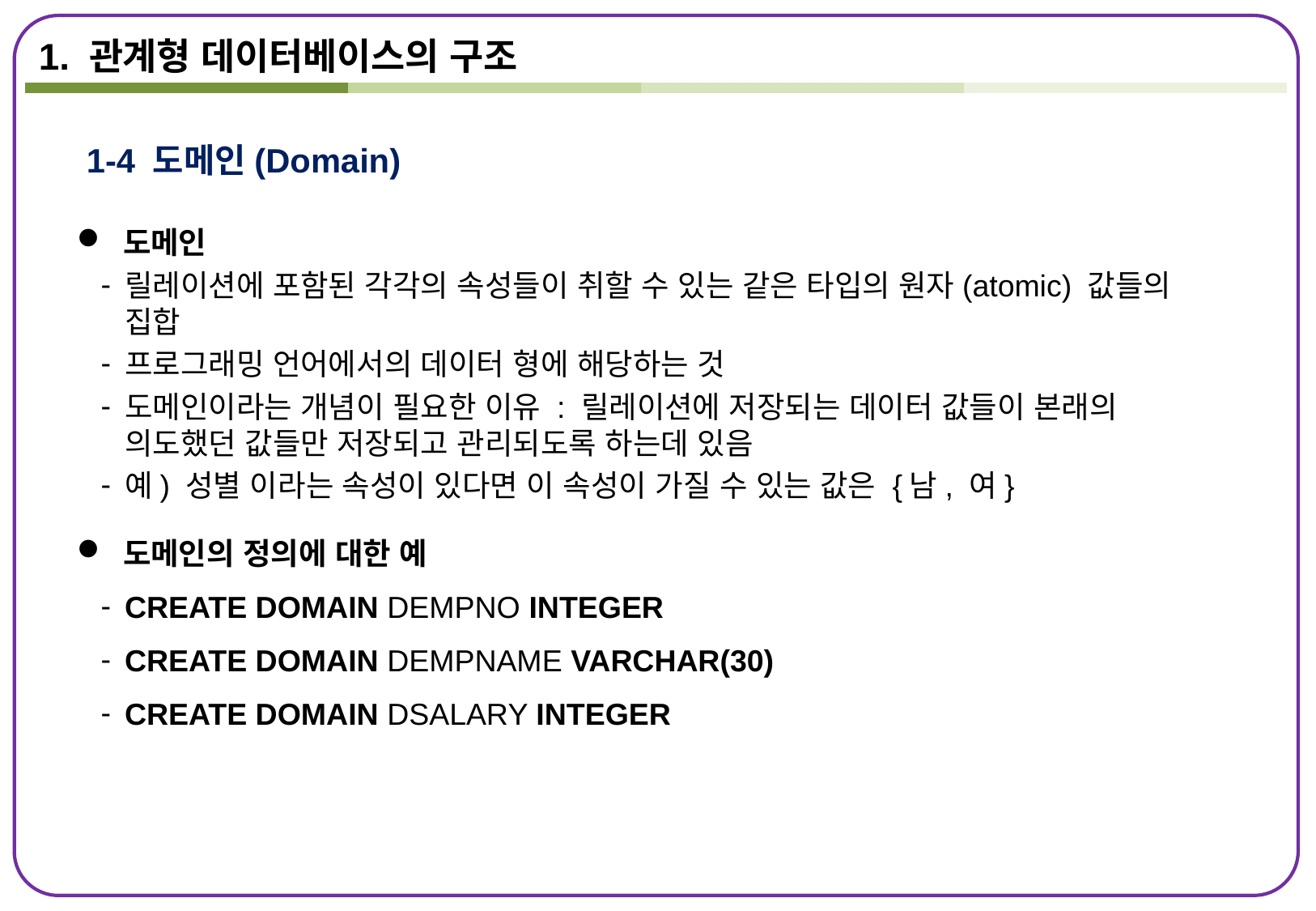

# 1. 관계형 데이터베이스의 구조
1-4 도메인(Domain)
 도메인
릴레이션에 포함된 각각의 속성들이 취할 수 있는 같은 타입의 원자(atomic) 값들의 집합
프로그래밍 언어에서의 데이터 형에 해당하는 것
도메인이라는 개념이 필요한 이유 : 릴레이션에 저장되는 데이터 값들이 본래의 의도했던 값들만 저장되고 관리되도록 하는데 있음
예) 성별 이라는 속성이 있다면 이 속성이 가질 수 있는 값은 {남, 여}
 도메인의 정의에 대한 예
CREATE DOMAIN DEMPNO INTEGER
CREATE DOMAIN DEMPNAME VARCHAR(30)
CREATE DOMAIN DSALARY INTEGER